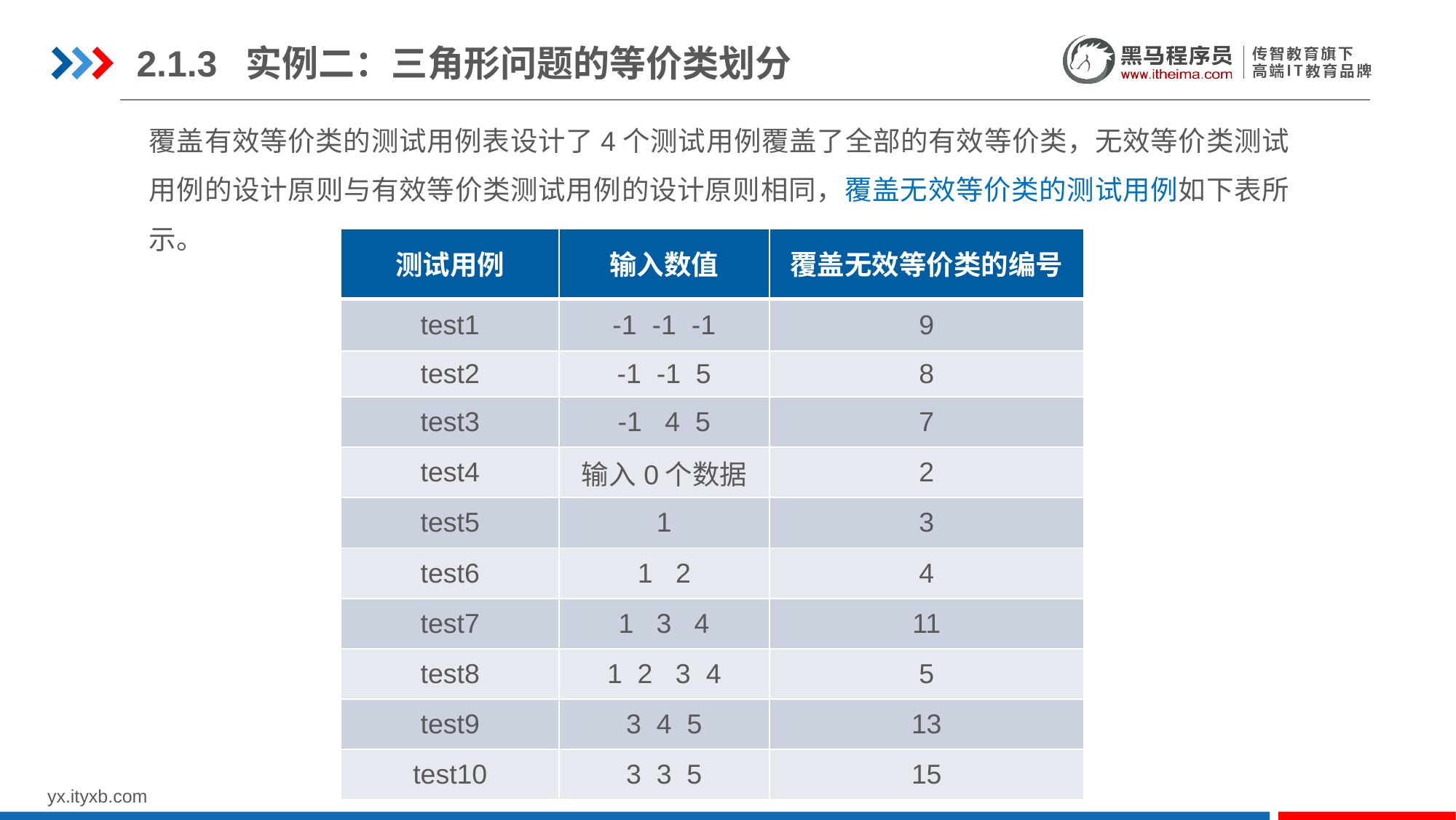

2.1.3	实例二：三角形问题的等价类划分
覆盖有效等价类的测试用例表设计了4个测试用例覆盖了全部的有效等价类，无效等价类测试用例的设计原则与有效等价类测试用例的设计原则相同，覆盖无效等价类的测试用例如下表所示。
| 测试用例 | 输入数值 | 覆盖无效等价类的编号 |
| --- | --- | --- |
| test1 | -1 -1 -1 | 9 |
| test2 | -1 -1 5 | 8 |
| test3 | -1 4 5 | 7 |
| test4 | 输入0个数据 | 2 |
| test5 | 1 | 3 |
| test6 | 1 2 | 4 |
| test7 | 1 3 4 | 11 |
| test8 | 1 2 3 4 | 5 |
| test9 | 3 4 5 | 13 |
| test10 | 3 3 5 | 15 |